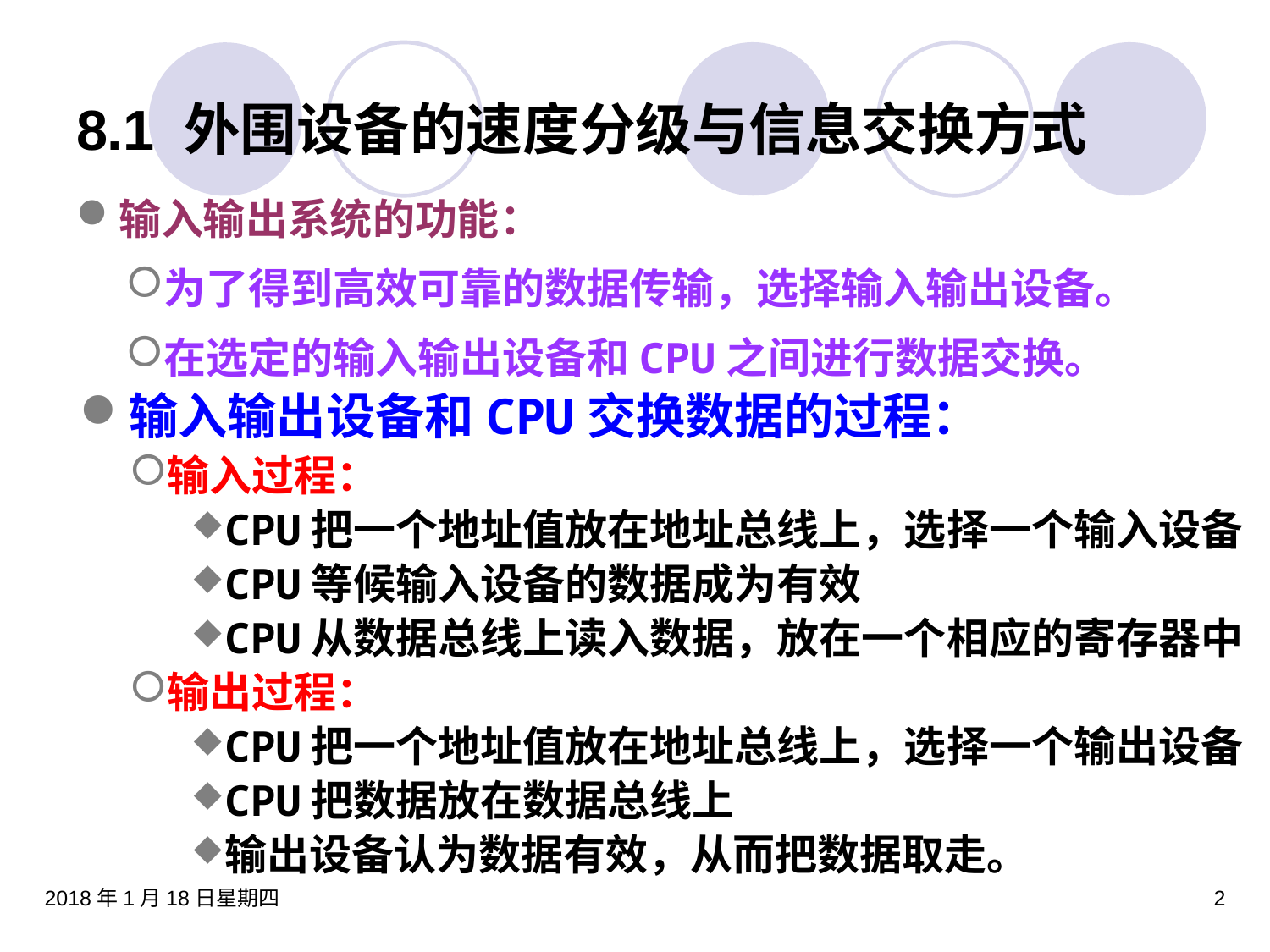

8.1 外围设备的速度分级与信息交换方式
输入输出系统的功能：
为了得到高效可靠的数据传输，选择输入输出设备。
在选定的输入输出设备和CPU之间进行数据交换。
输入输出设备和CPU交换数据的过程：
输入过程：
CPU把一个地址值放在地址总线上，选择一个输入设备
CPU等候输入设备的数据成为有效
CPU从数据总线上读入数据，放在一个相应的寄存器中
输出过程：
CPU把一个地址值放在地址总线上，选择一个输出设备
CPU把数据放在数据总线上
输出设备认为数据有效，从而把数据取走。
2018年1月18日星期四
2